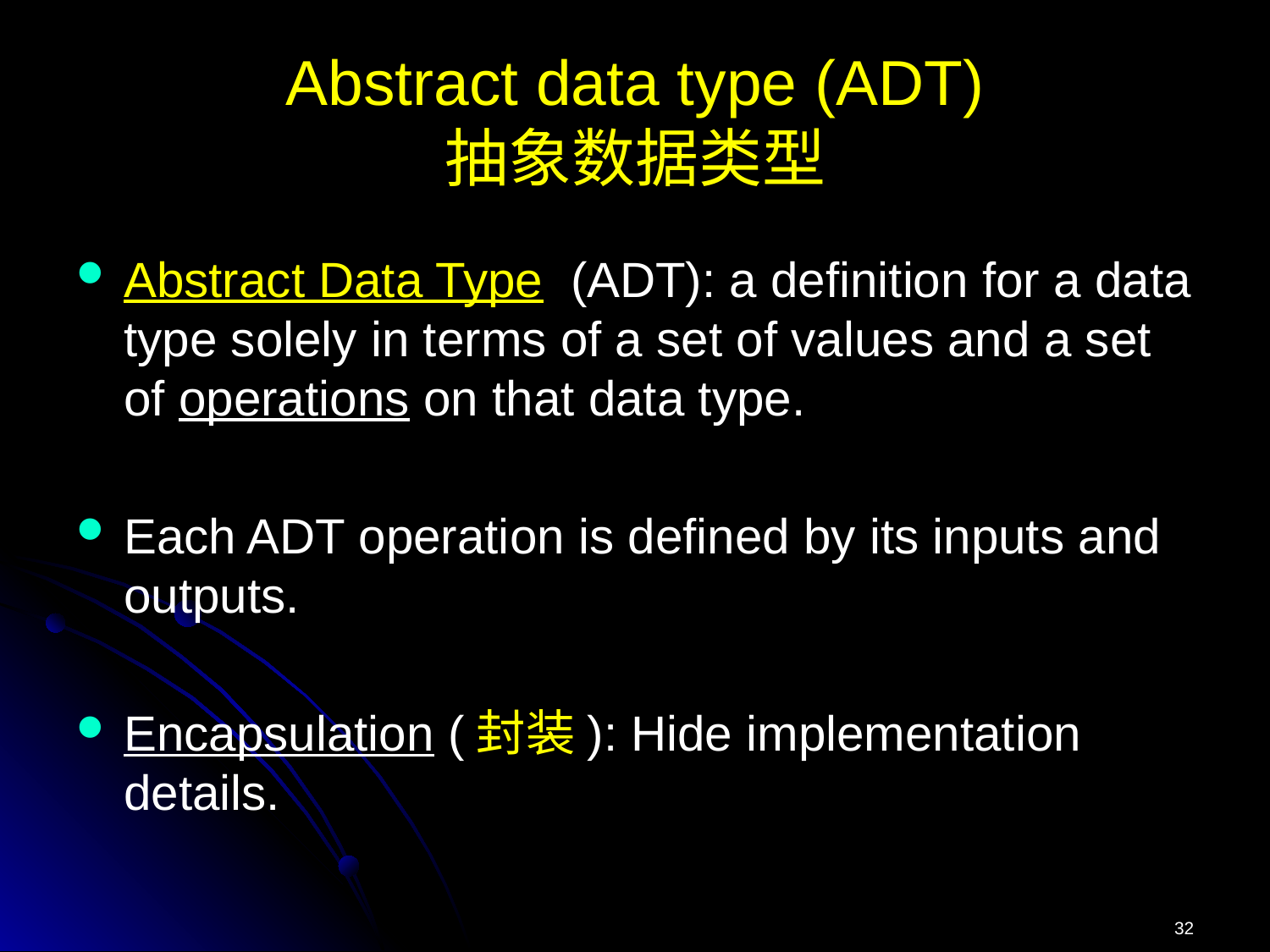

# Abstract data type (ADT) 抽象数据类型
Abstract Data Type  (ADT): a definition for a data type solely in terms of a set of values and a set of operations on that data type.

Each ADT operation is defined by its inputs and outputs.

Encapsulation (封装): Hide implementation details.

32